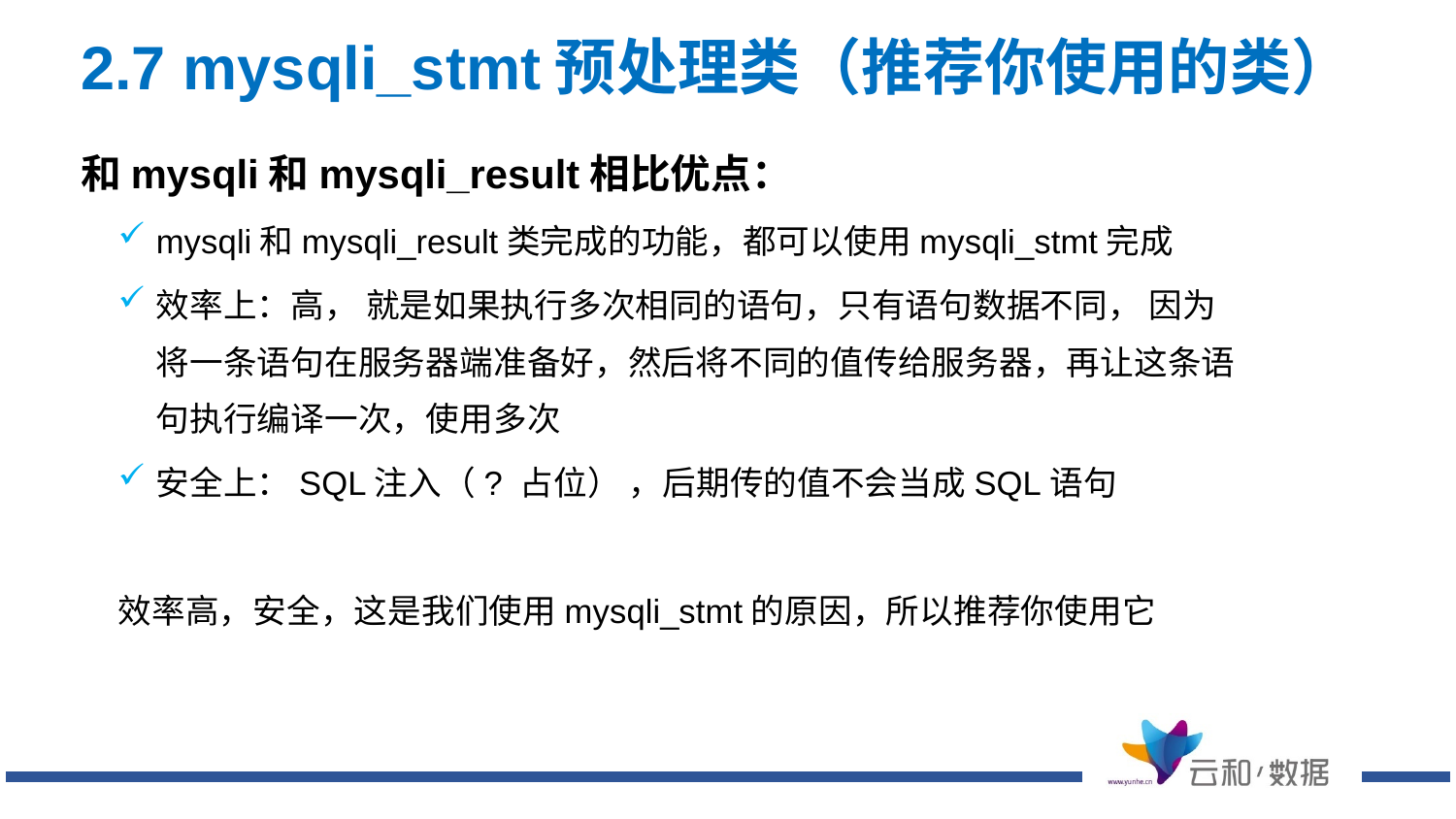

2.7 mysqli_stmt预处理类（推荐你使用的类）
和mysqli和mysqli_result相比优点：
mysqli和mysqli_result类完成的功能，都可以使用mysqli_stmt完成
效率上：高， 就是如果执行多次相同的语句，只有语句数据不同， 因为将一条语句在服务器端准备好，然后将不同的值传给服务器，再让这条语句执行编译一次，使用多次
安全上：SQL注入（? 占位） ，后期传的值不会当成SQL语句

效率高，安全，这是我们使用mysqli_stmt的原因，所以推荐你使用它